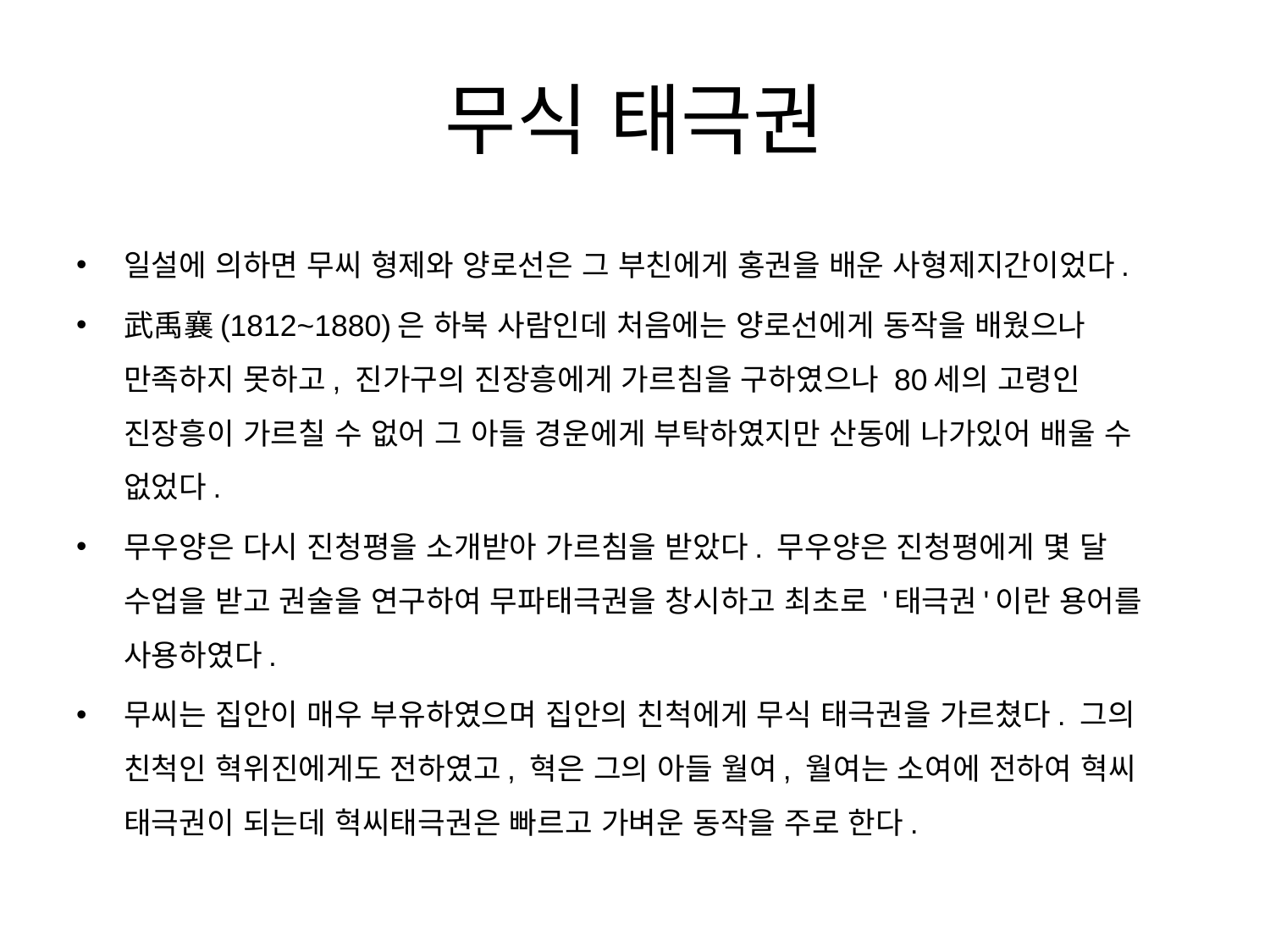

# 무식 태극권
일설에 의하면 무씨 형제와 양로선은 그 부친에게 홍권을 배운 사형제지간이었다.
武禹襄(1812~1880)은 하북 사람인데 처음에는 양로선에게 동작을 배웠으나 만족하지 못하고, 진가구의 진장흥에게 가르침을 구하였으나 80세의 고령인 진장흥이 가르칠 수 없어 그 아들 경운에게 부탁하였지만 산동에 나가있어 배울 수 없었다.
무우양은 다시 진청평을 소개받아 가르침을 받았다. 무우양은 진청평에게 몇 달 수업을 받고 권술을 연구하여 무파태극권을 창시하고 최초로 '태극권'이란 용어를 사용하였다.
무씨는 집안이 매우 부유하였으며 집안의 친척에게 무식 태극권을 가르쳤다. 그의 친척인 혁위진에게도 전하였고, 혁은 그의 아들 월여, 월여는 소여에 전하여 혁씨 태극권이 되는데 혁씨태극권은 빠르고 가벼운 동작을 주로 한다.